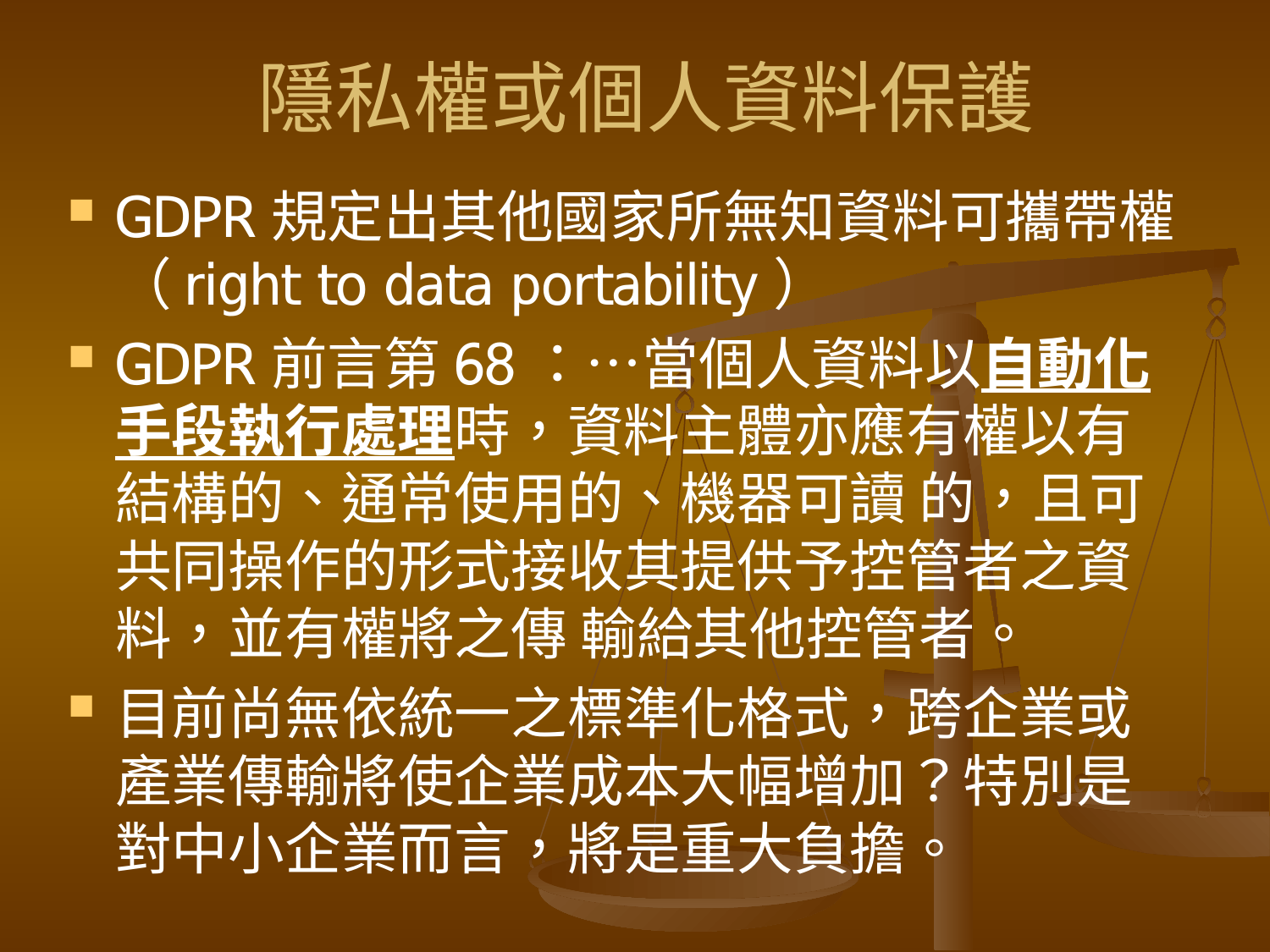

# 隱私權或個人資料保護
GDPR規定出其他國家所無知資料可攜帶權（right to data portability）
GDPR前言第68：…當個人資料以自動化手段執行處理時，資料主體亦應有權以有結構的、通常使用的、機器可讀 的，且可共同操作的形式接收其提供予控管者之資料，並有權將之傳 輸給其他控管者。
目前尚無依統一之標準化格式，跨企業或產業傳輸將使企業成本大幅增加？特別是對中小企業而言，將是重大負擔。